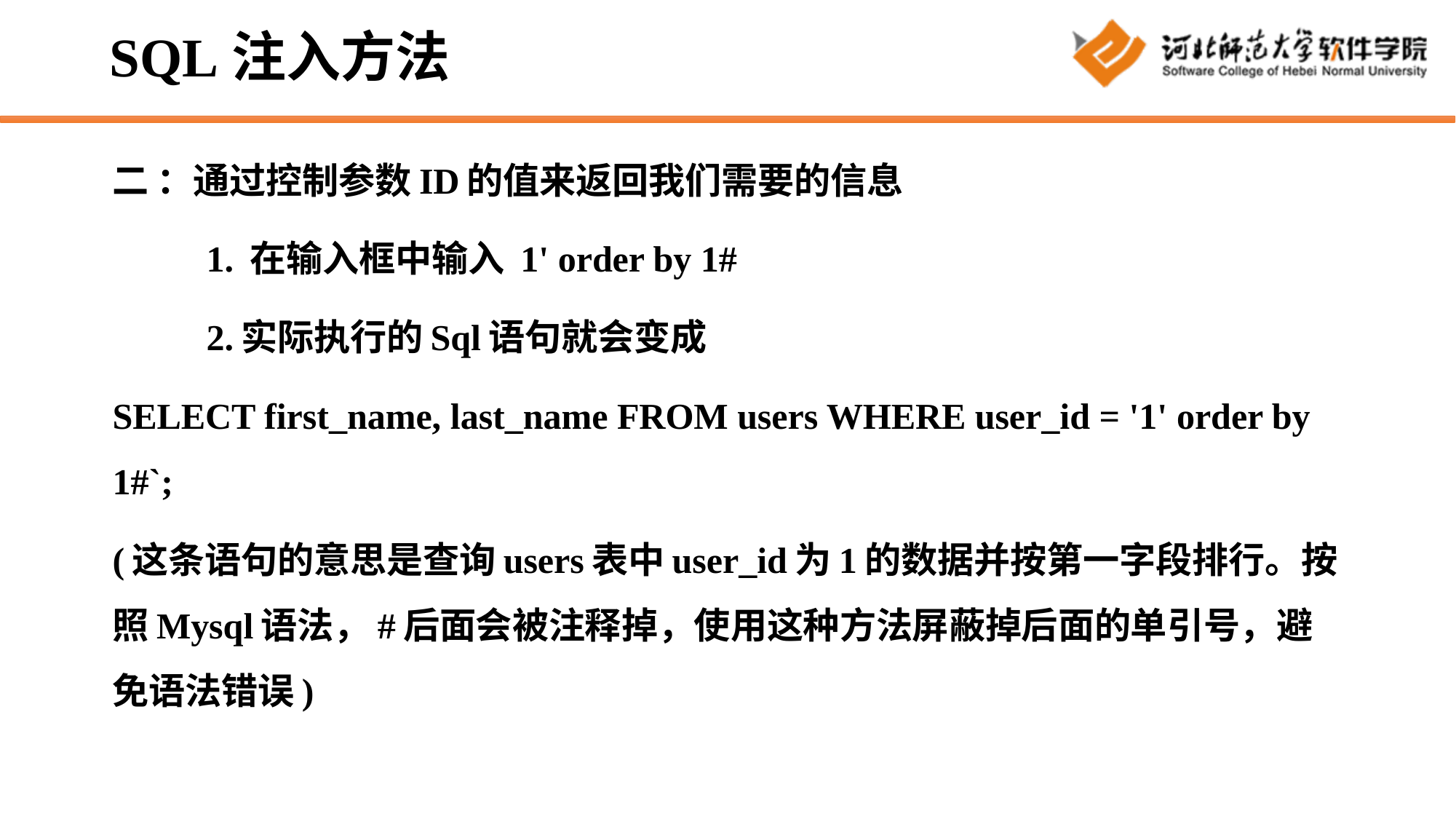

# SQL注入方法
二 ：通过控制参数ID的值来返回我们需要的信息
	1. 在输入框中输入 1' order by 1#
	2.实际执行的Sql语句就会变成
SELECT first_name, last_name FROM users WHERE user_id = '1' order by 1#`;
(这条语句的意思是查询users表中user_id为1的数据并按第一字段排行。按照Mysql语法，#后面会被注释掉，使用这种方法屏蔽掉后面的单引号，避免语法错误)